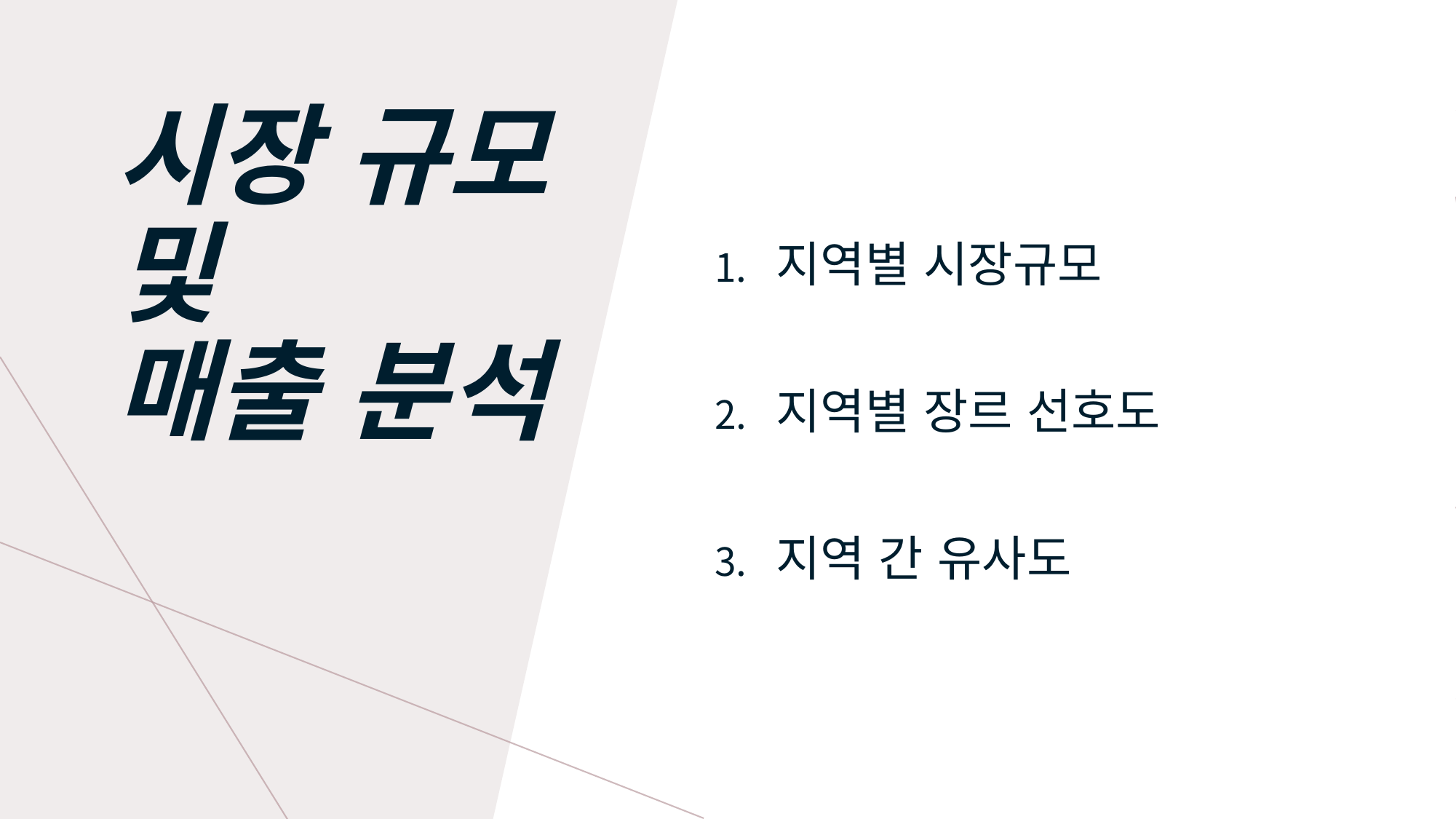

지역별 시장규모

지역별 장르 선호도

지역 간 유사도
# 시장 규모 및 매출 분석